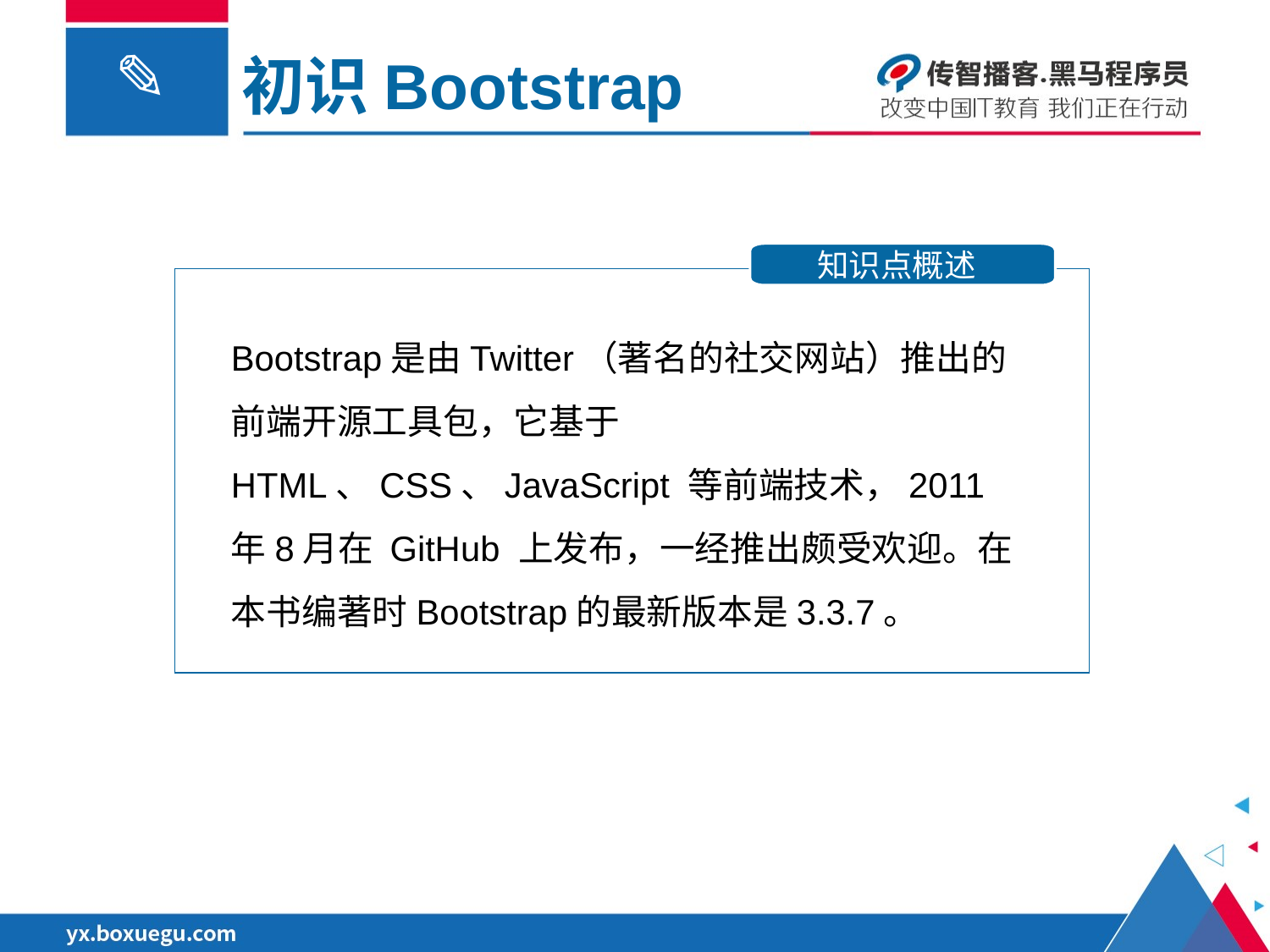

初识Bootstrap
知识点概述

Bootstrap是由Twitter（著名的社交网站）推出的前端开源工具包，它基于 HTML、CSS、JavaScript 等前端技术，2011 年8月在 GitHub 上发布，一经推出颇受欢迎。在本书编著时Bootstrap的最新版本是3.3.7。